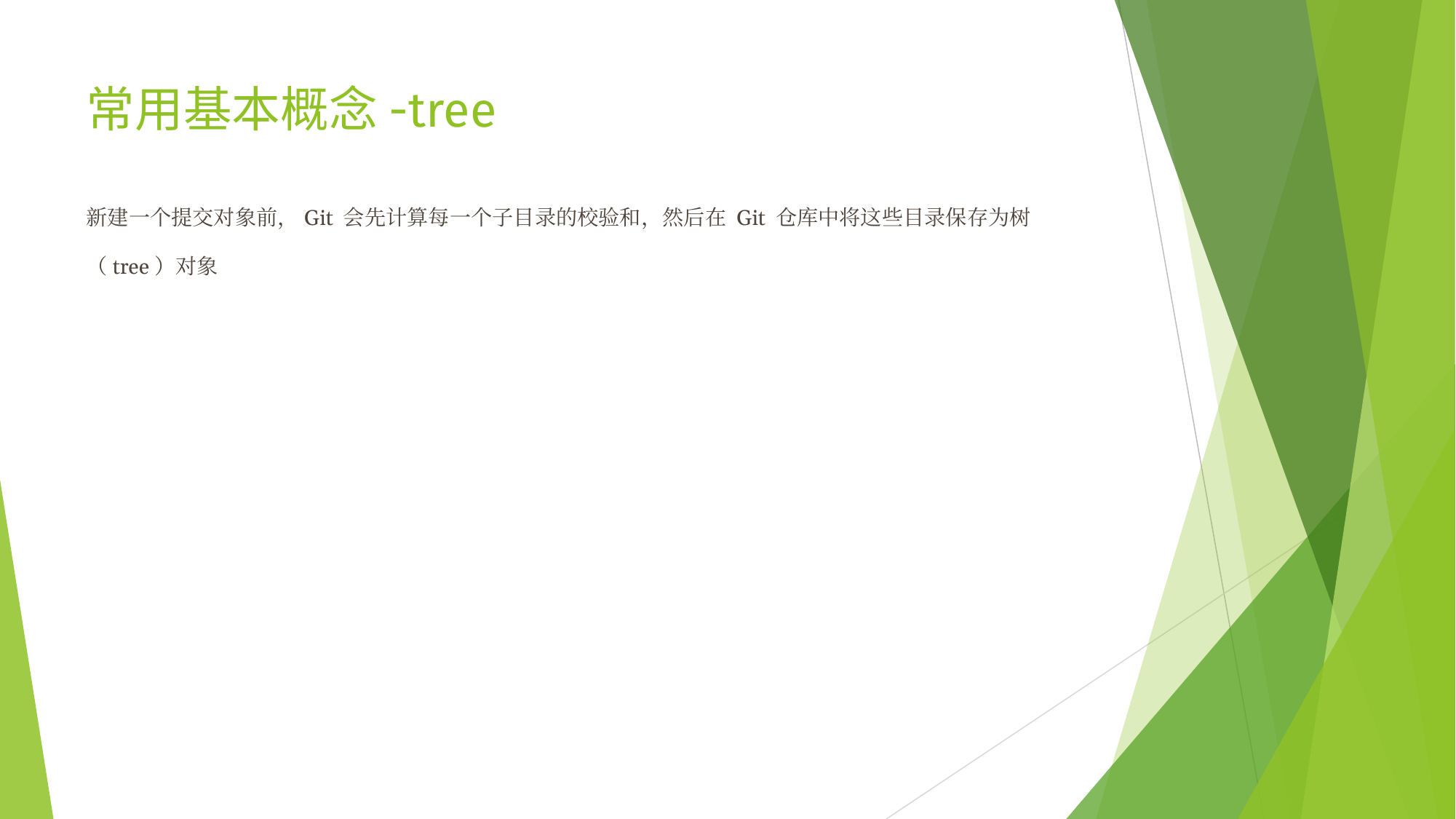

# 常用基本概念-tree
新建一个提交对象前，Git 会先计算每一个子目录的校验和，然后在 Git 仓库中将这些目录保存为树（tree）对象